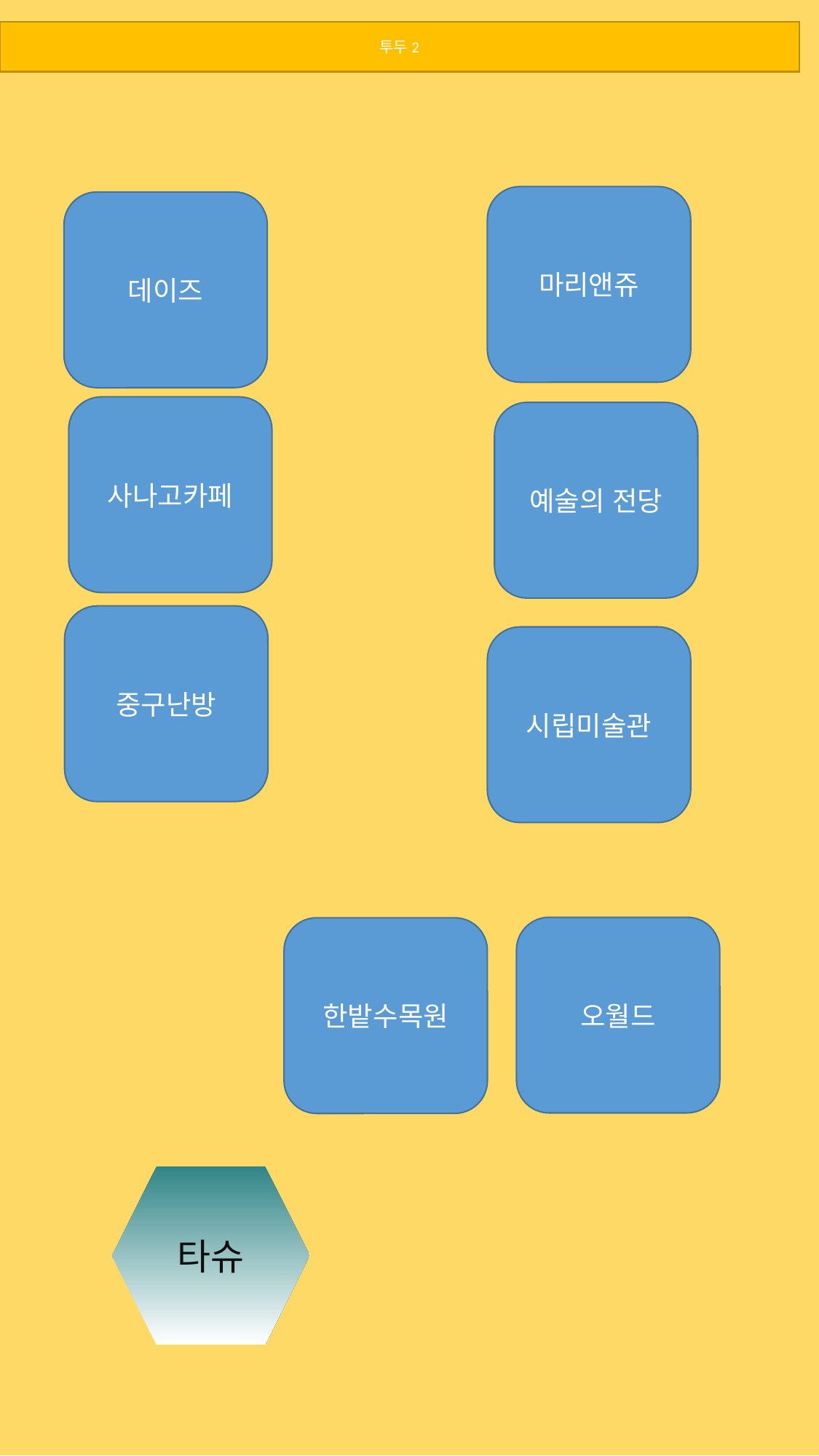

투두2
마리앤쥬
데이즈
사나고카페
예술의 전당
중구난방
시립미술관
오월드
한밭수목원
타슈